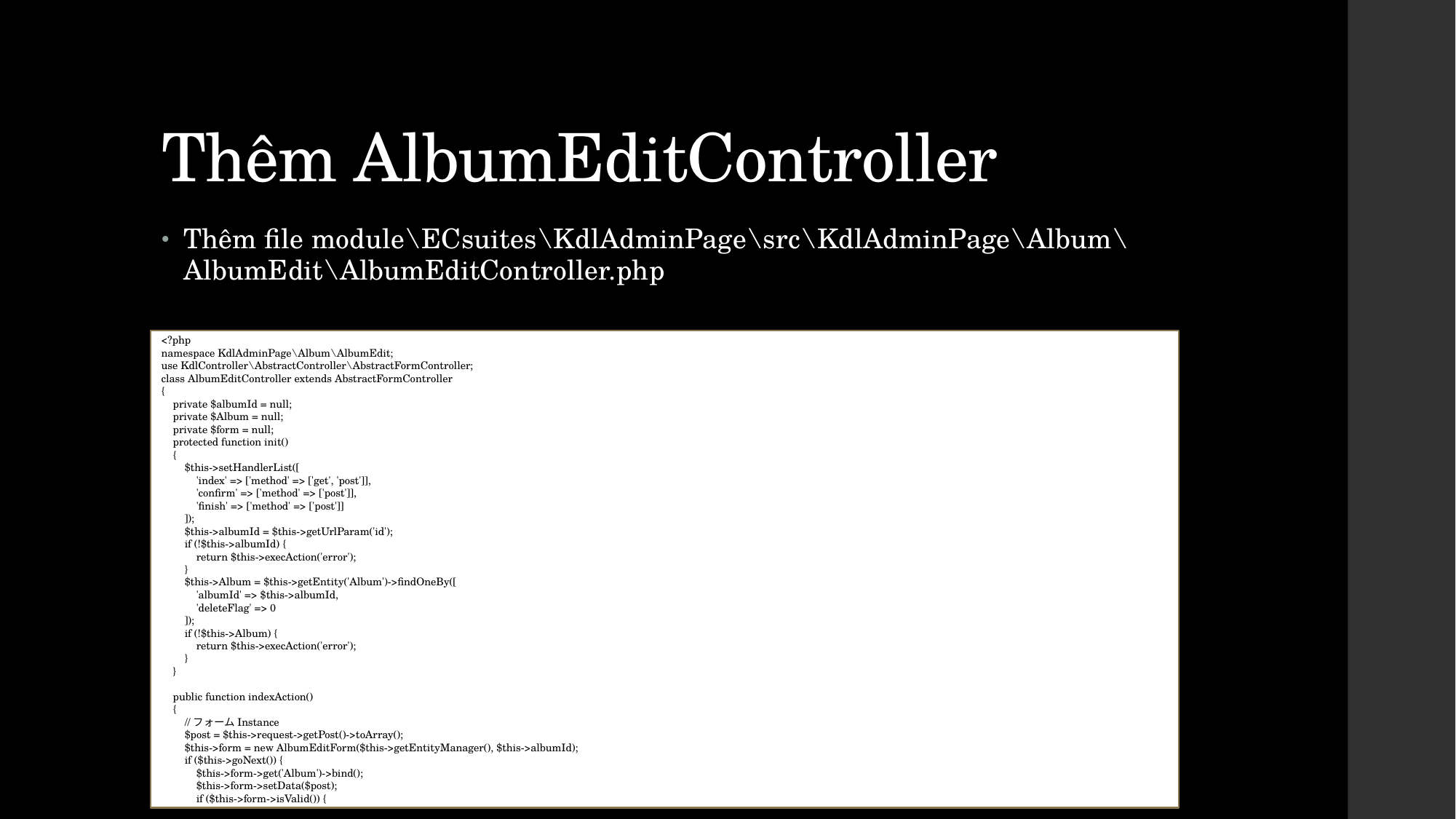

# Thêm AlbumEditController
Thêm file module\ECsuites\KdlAdminPage\src\KdlAdminPage\Album\AlbumEdit\AlbumEditController.php
<?php
namespace KdlAdminPage\Album\AlbumEdit;
use KdlController\AbstractController\AbstractFormController;
class AlbumEditController extends AbstractFormController
{
    private $albumId = null;
    private $Album = null;
    private $form = null;
    protected function init()
    {
        $this->setHandlerList([
            'index' => ['method' => ['get', 'post']],
            'confirm' => ['method' => ['post']],
            'finish' => ['method' => ['post']]
        ]);
        $this->albumId = $this->getUrlParam('id');
        if (!$this->albumId) {
            return $this->execAction('error');
        }
        $this->Album = $this->getEntity('Album')->findOneBy([
            'albumId' => $this->albumId,
            'deleteFlag' => 0
        ]);
        if (!$this->Album) {
            return $this->execAction('error');
        }
    }

    public function indexAction()
    {
        //フォームInstance
        $post = $this->request->getPost()->toArray();
        $this->form = new AlbumEditForm($this->getEntityManager(), $this->albumId);
        if ($this->goNext()) {
            $this->form->get('Album')->bind();
            $this->form->setData($post);
            if ($this->form->isValid()) {